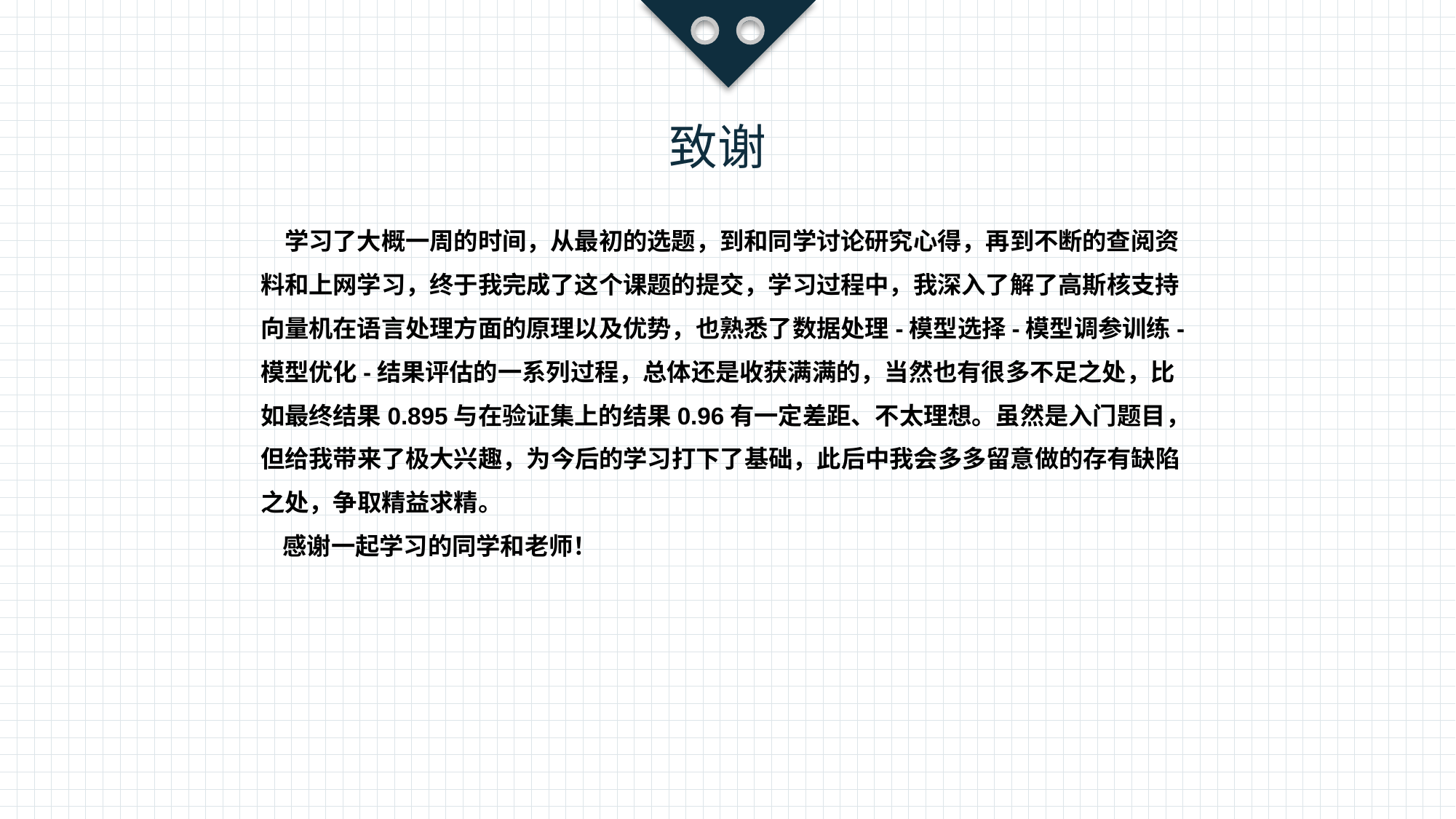

致谢
    学习了大概一周的时间，从最初的选题，到和同学讨论研究心得，再到不断的查阅资料和上网学习，终于我完成了这个课题的提交，学习过程中，我深入了解了高斯核支持向量机在语言处理方面的原理以及优势，也熟悉了数据处理-模型选择-模型调参训练-模型优化-结果评估的一系列过程，总体还是收获满满的，当然也有很多不足之处，比如最终结果0.895与在验证集上的结果0.96有一定差距、不太理想。虽然是入门题目，但给我带来了极大兴趣，为今后的学习打下了基础，此后中我会多多留意做的存有缺陷之处，争取精益求精。
   感谢一起学习的同学和老师！